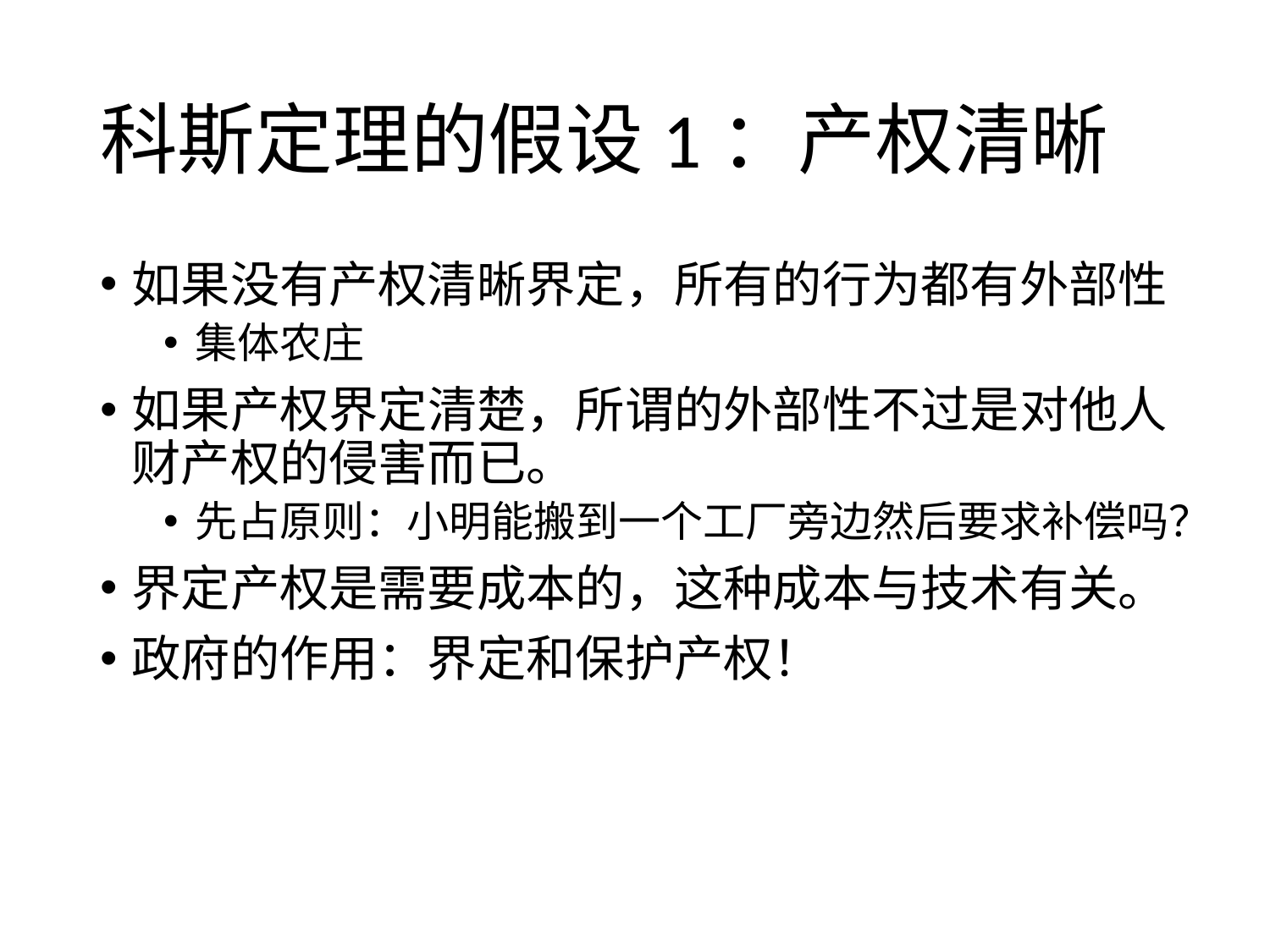

# 科斯定理的假设1：产权清晰
如果没有产权清晰界定，所有的行为都有外部性
集体农庄
如果产权界定清楚，所谓的外部性不过是对他人财产权的侵害而已。
先占原则：小明能搬到一个工厂旁边然后要求补偿吗？
界定产权是需要成本的，这种成本与技术有关。
政府的作用：界定和保护产权！